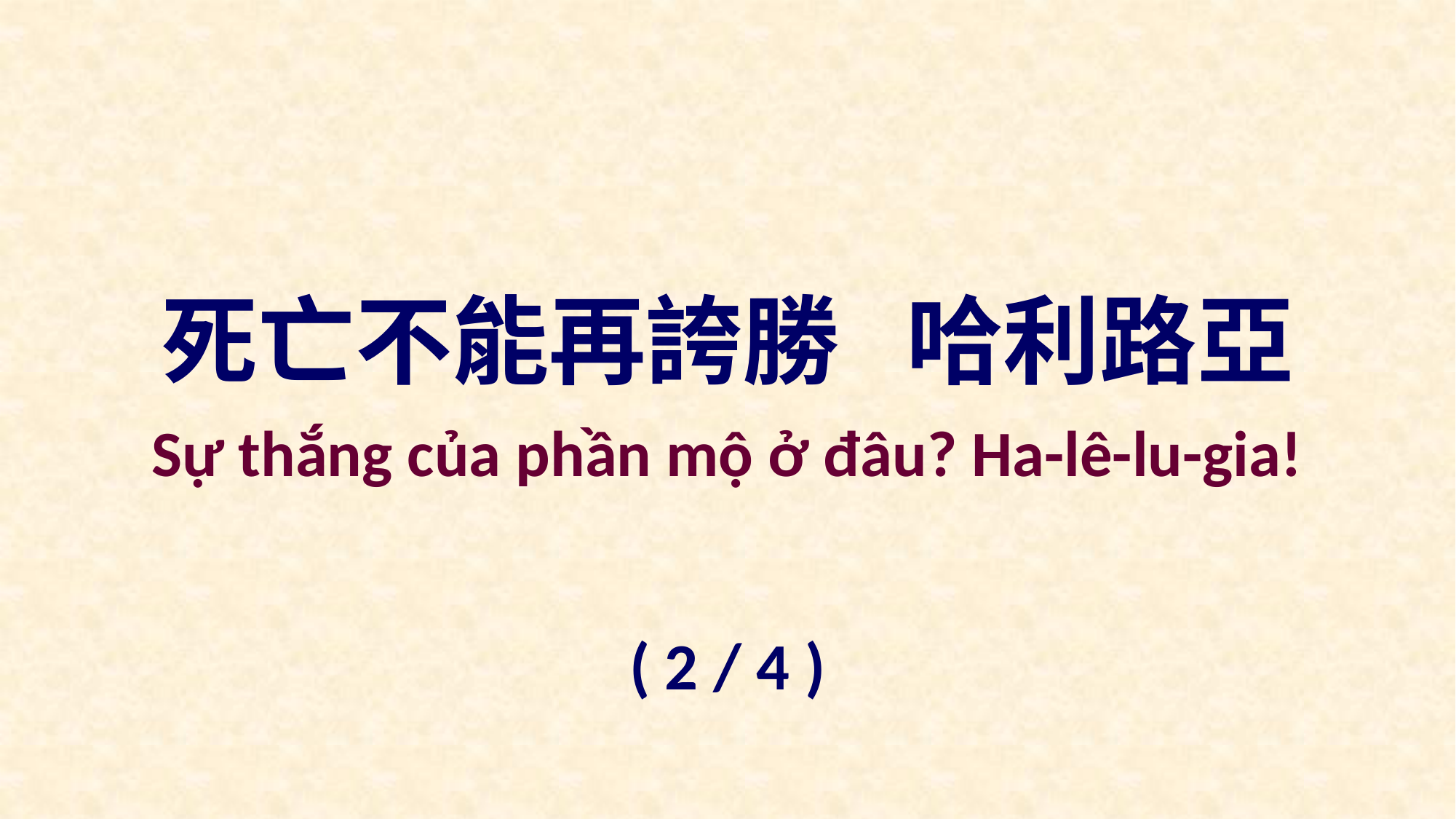

死亡不能再誇勝   哈利路亞
Sự thắng của phần mộ ở đâu? Ha-lê-lu-gia!
( 2 / 4 )